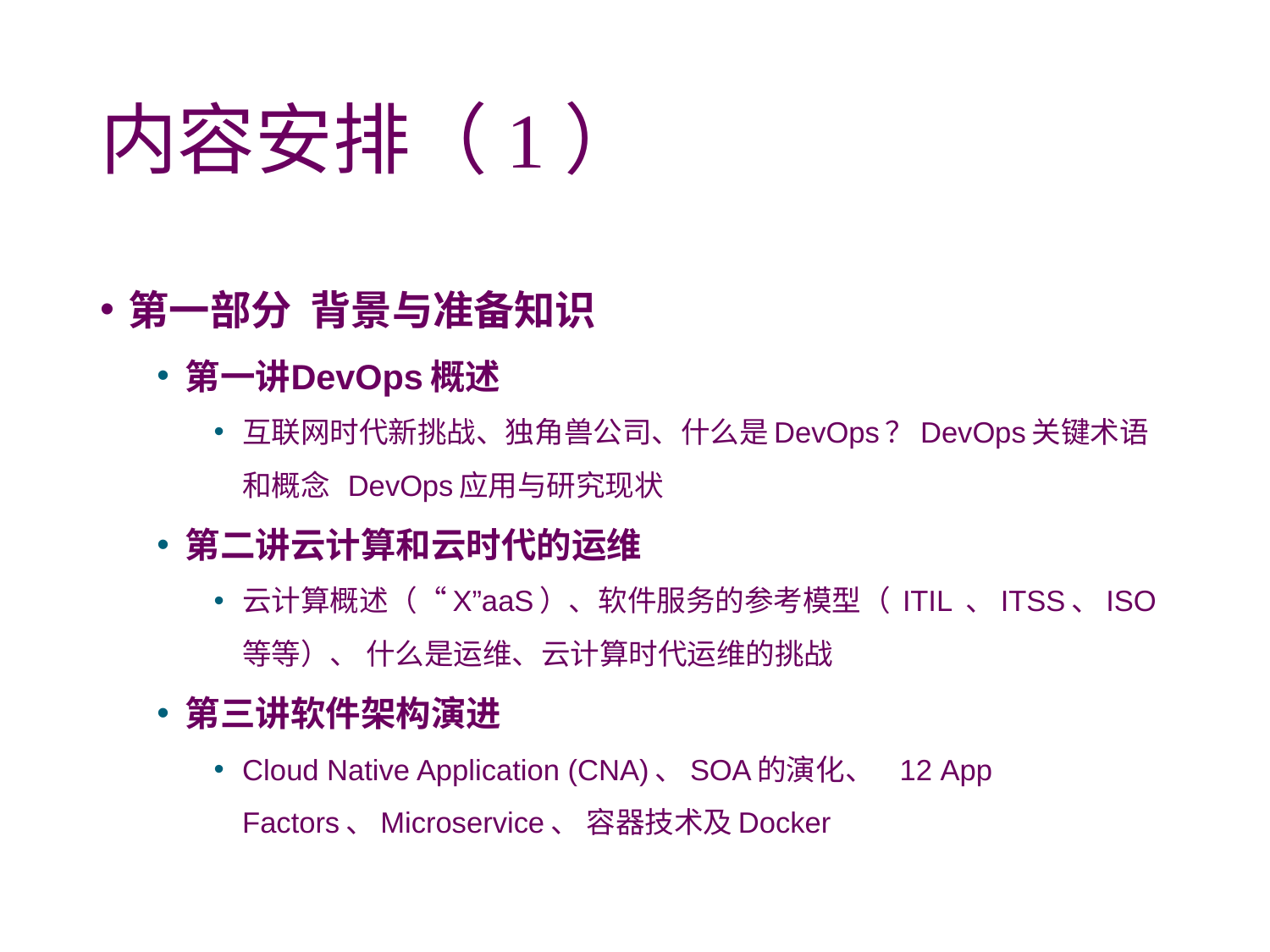

# 内容安排（1）
第一部分  背景与准备知识
第一讲	DevOps概述
互联网时代新挑战、独角兽公司、什么是DevOps？DevOps关键术语和概念	DevOps应用与研究现状
第二讲	云计算和云时代的运维
云计算概述（“X”aaS）、软件服务的参考模型（ ITIL 、ITSS、ISO等等）、 什么是运维、云计算时代运维的挑战
第三讲	软件架构演进
Cloud Native Application (CNA)、SOA的演化、   12 App Factors、Microservice、 容器技术及Docker